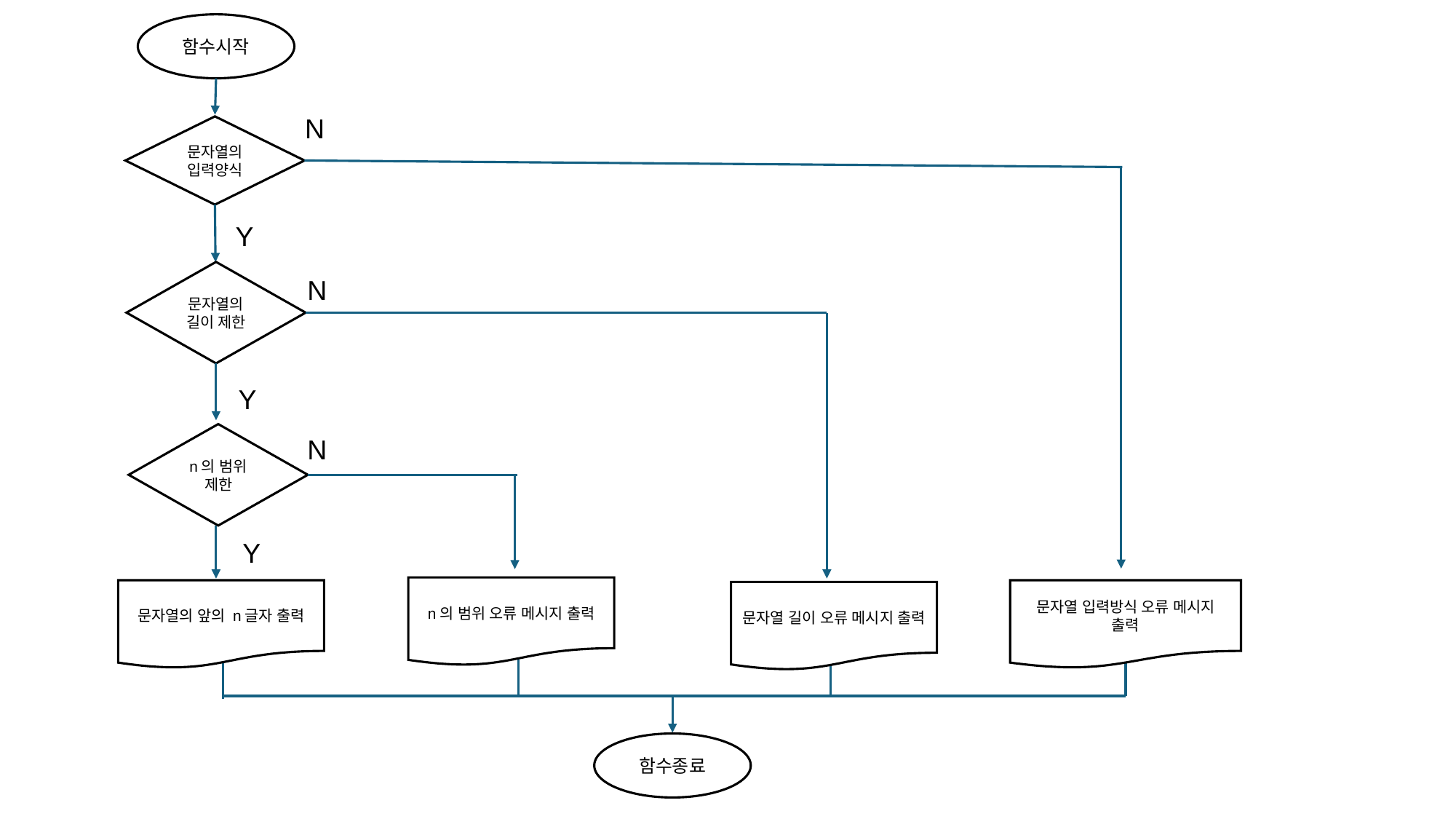

함수시작
N
문자열의 입력양식
Y
문자열의 길이 제한
N
Y
n의 범위 제한
N
Y
n의 범위 오류 메시지 출력
문자열의 앞의 n글자 출력
문자열 입력방식 오류 메시지 출력
문자열 길이 오류 메시지 출력
함수종료